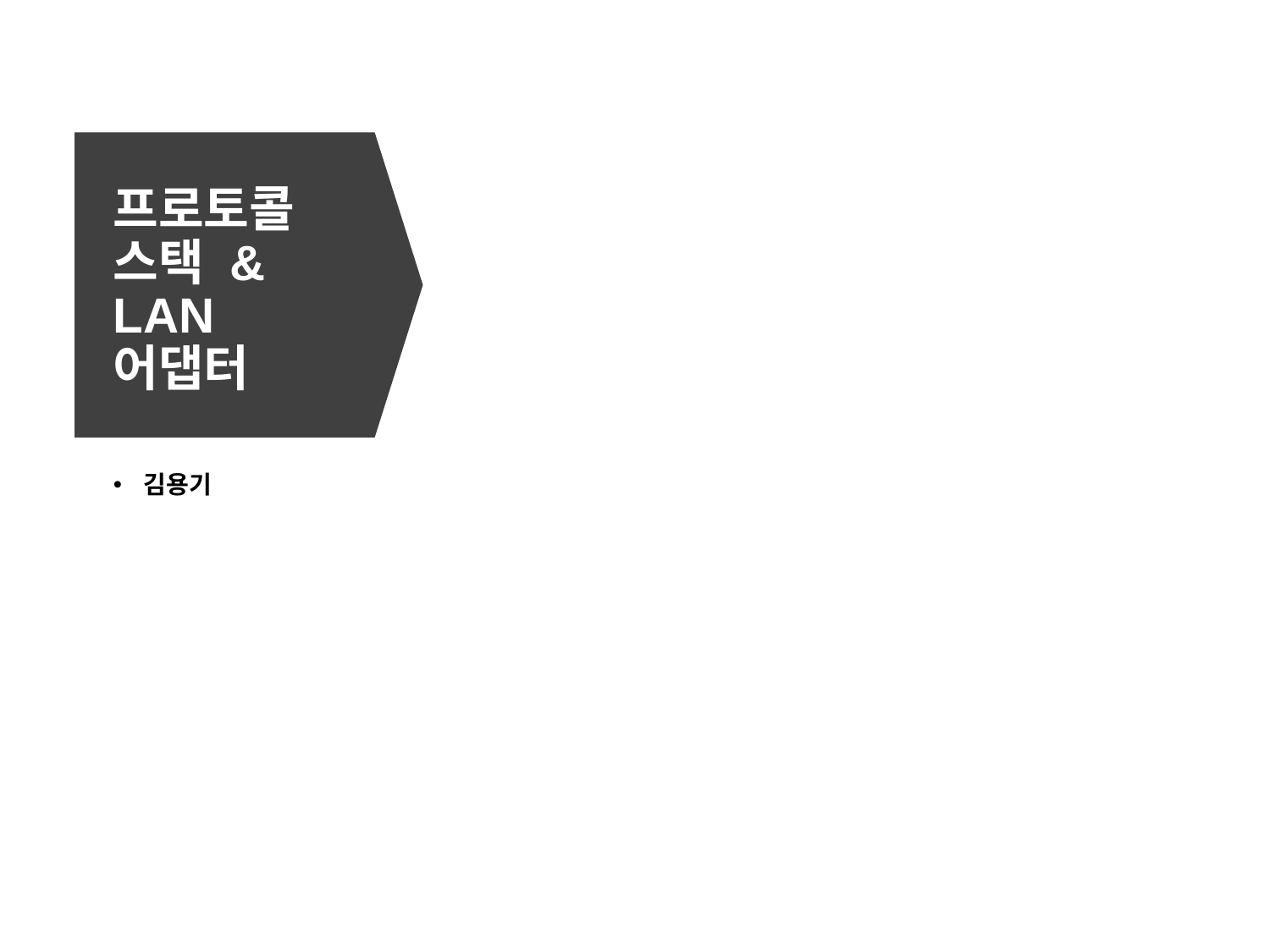

# 프로토콜 스택 & LAN 어댑터
김용기